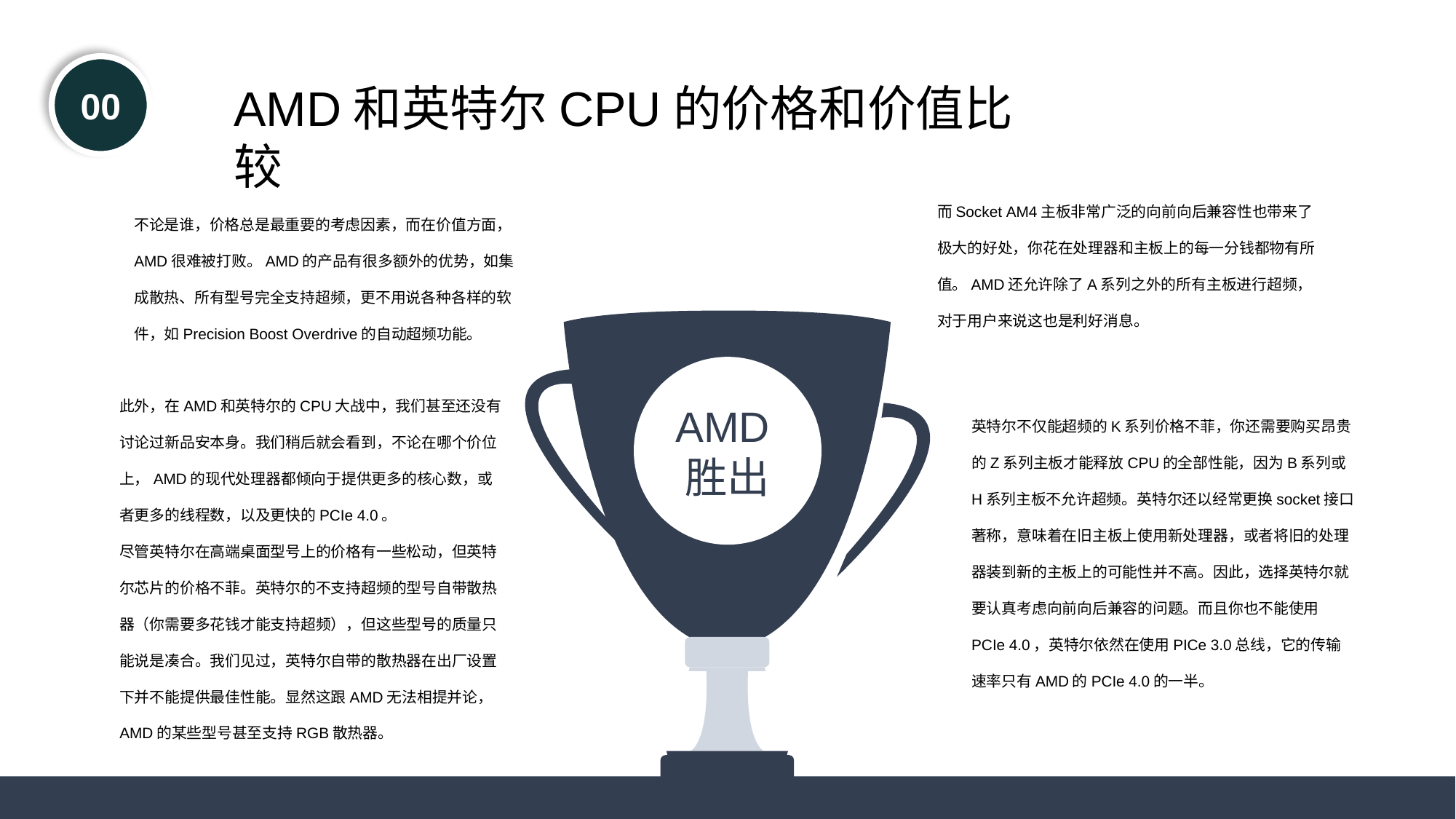

00
AMD和英特尔CPU的价格和价值比较
而Socket AM4主板非常广泛的向前向后兼容性也带来了极大的好处，你花在处理器和主板上的每一分钱都物有所值。AMD还允许除了A系列之外的所有主板进行超频，对于用户来说这也是利好消息。
不论是谁，价格总是最重要的考虑因素，而在价值方面，AMD很难被打败。AMD的产品有很多额外的优势，如集成散热、所有型号完全支持超频，更不用说各种各样的软件，如Precision Boost Overdrive的自动超频功能。

AMD胜出

此外，在AMD和英特尔的CPU大战中，我们甚至还没有讨论过新品安本身。我们稍后就会看到，不论在哪个价位上，AMD的现代处理器都倾向于提供更多的核心数，或者更多的线程数，以及更快的PCIe 4.0。
尽管英特尔在高端桌面型号上的价格有一些松动，但英特尔芯片的价格不菲。英特尔的不支持超频的型号自带散热器（你需要多花钱才能支持超频），但这些型号的质量只能说是凑合。我们见过，英特尔自带的散热器在出厂设置下并不能提供最佳性能。显然这跟AMD无法相提并论，AMD的某些型号甚至支持RGB散热器。
英特尔不仅能超频的K系列价格不菲，你还需要购买昂贵的Z系列主板才能释放CPU的全部性能，因为B系列或H系列主板不允许超频。英特尔还以经常更换socket接口著称，意味着在旧主板上使用新处理器，或者将旧的处理器装到新的主板上的可能性并不高。因此，选择英特尔就要认真考虑向前向后兼容的问题。而且你也不能使用PCIe 4.0，英特尔依然在使用PICe 3.0总线，它的传输速率只有AMD的PCIe 4.0的一半。